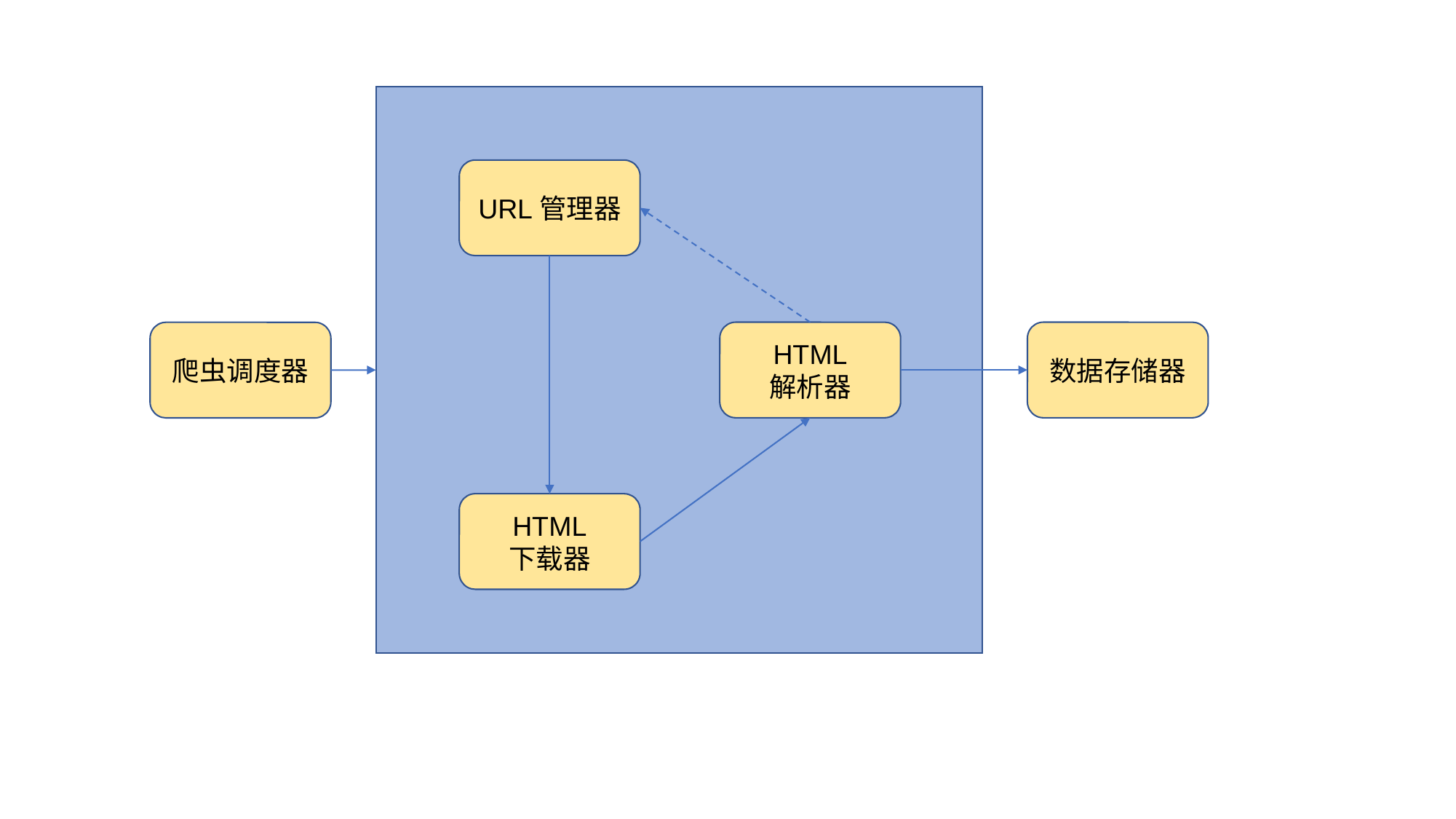

URL管理器
HTML
解析器
数据存储器
爬虫调度器
HTML
下载器